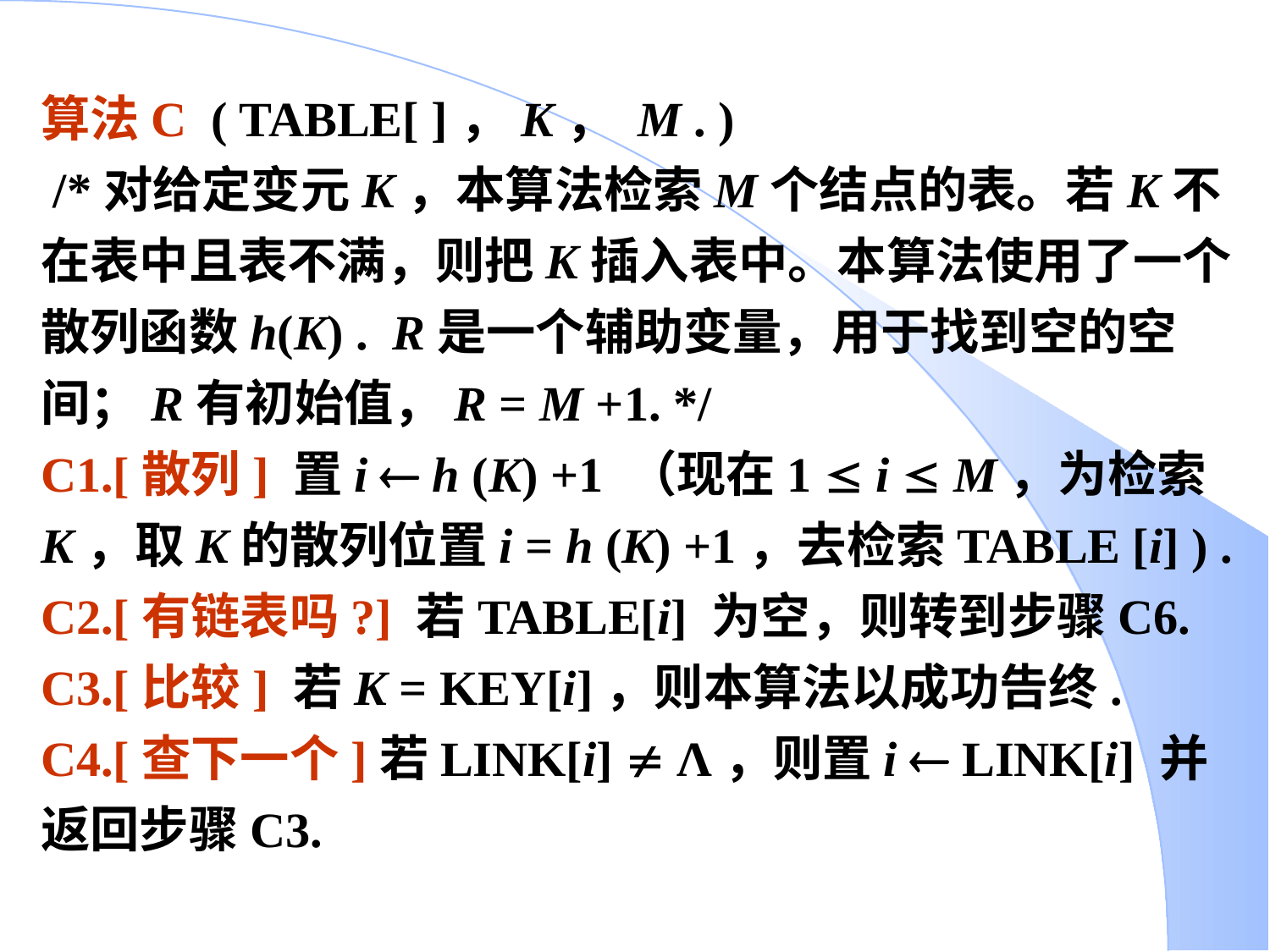

算法C  ( TABLE[ ]，K， M . )
 /*对给定变元K，本算法检索M个结点的表。若K不在表中且表不满，则把K插入表中。本算法使用了一个散列函数h(K) .  R是一个辅助变量，用于找到空的空间；R有初始值，R = M +1. */
C1.[散列] 置i ← h (K) +1 （现在1 ≤ i ≤ M，为检索K，取K的散列位置i = h (K) +1，去检索TABLE [i] ) .
C2.[有链表吗?] 若TABLE[i] 为空，则转到步骤C6.
C3.[比较] 若K = KEY[i]，则本算法以成功告终.
C4.[查下一个]若LINK[i] ≠ Λ，则置i ← LINK[i] 并返回步骤C3.